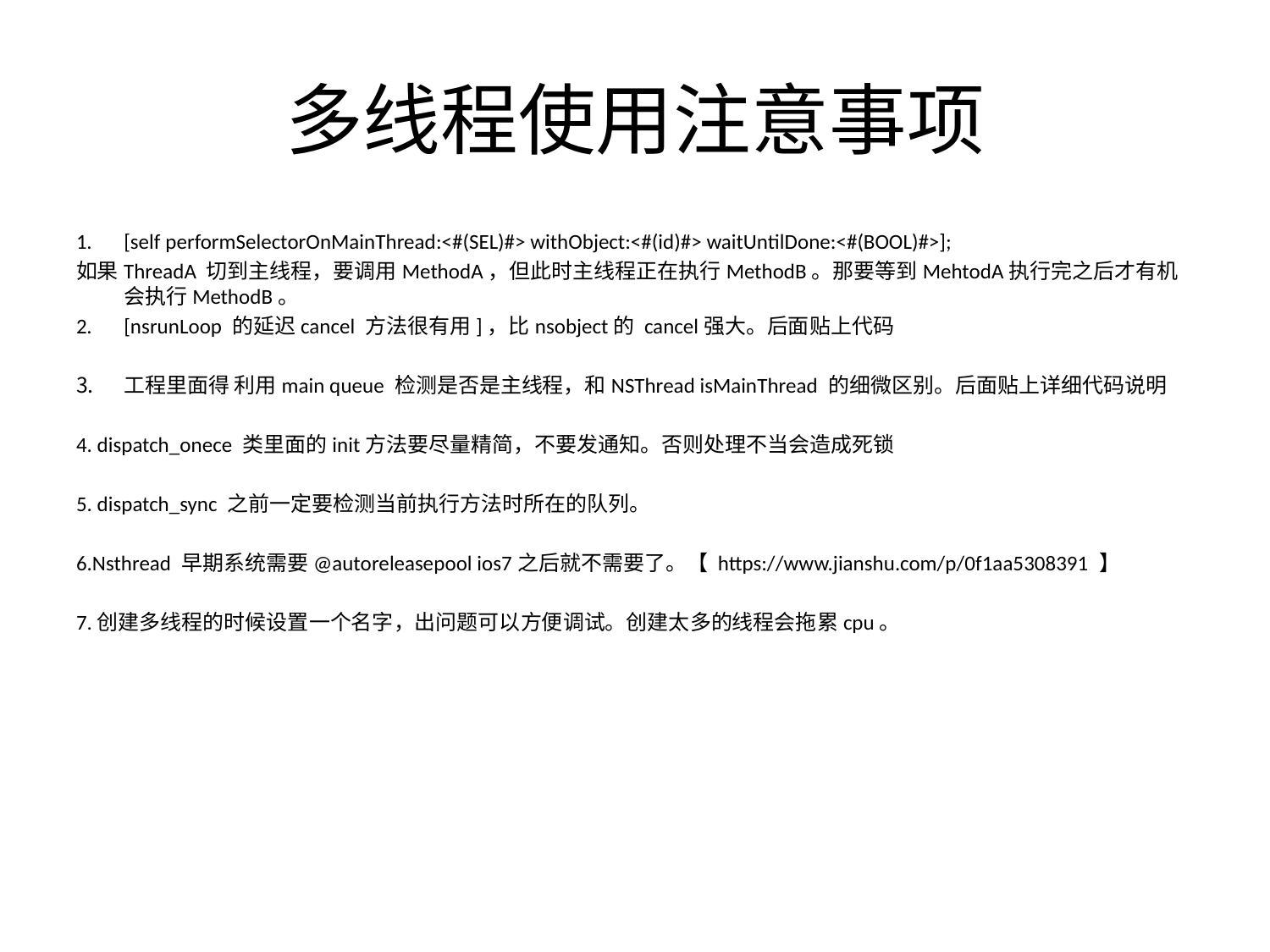

# 多线程使用注意事项
[self performSelectorOnMainThread:<#(SEL)#> withObject:<#(id)#> waitUntilDone:<#(BOOL)#>];
如果ThreadA 切到主线程，要调用MethodA，但此时主线程正在执行MethodB。那要等到MehtodA执行完之后才有机会执行MethodB。
[nsrunLoop 的延迟cancel 方法很有用]，比nsobject的 cancel强大。后面贴上代码

工程里面得 利用main queue 检测是否是主线程，和NSThread isMainThread 的细微区别。后面贴上详细代码说明

4. dispatch_onece 类里面的init方法要尽量精简，不要发通知。否则处理不当会造成死锁

5. dispatch_sync 之前一定要检测当前执行方法时所在的队列。

6.Nsthread 早期系统需要@autoreleasepool ios7之后就不需要了。【 https://www.jianshu.com/p/0f1aa5308391 】

7.创建多线程的时候设置一个名字，出问题可以方便调试。创建太多的线程会拖累cpu。